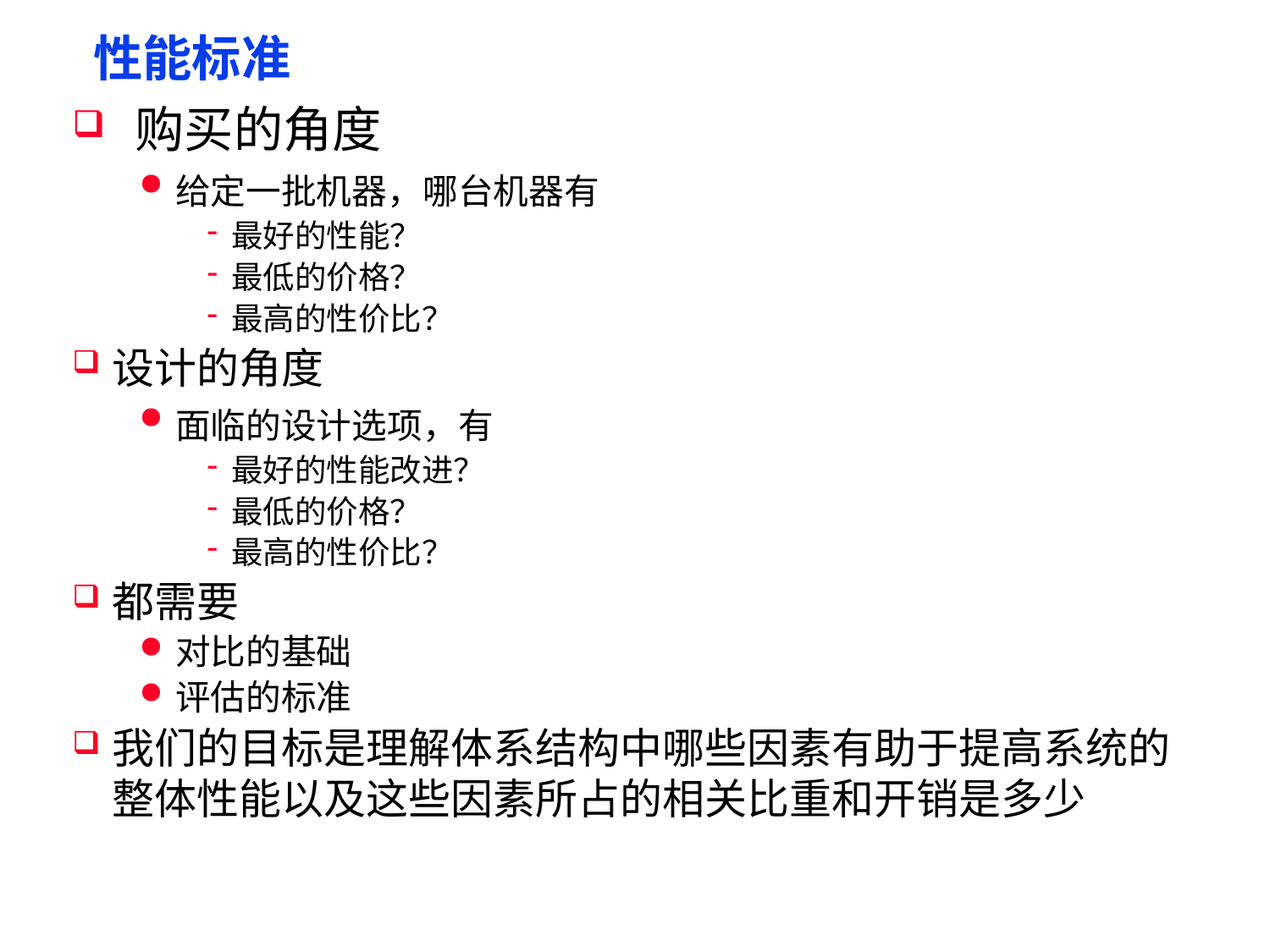

# 性能标准
 购买的角度
给定一批机器，哪台机器有
最好的性能？
最低的价格？
最高的性价比？
设计的角度
面临的设计选项，有
最好的性能改进？
最低的价格？
最高的性价比？
都需要
对比的基础
评估的标准
我们的目标是理解体系结构中哪些因素有助于提高系统的整体性能以及这些因素所占的相关比重和开销是多少